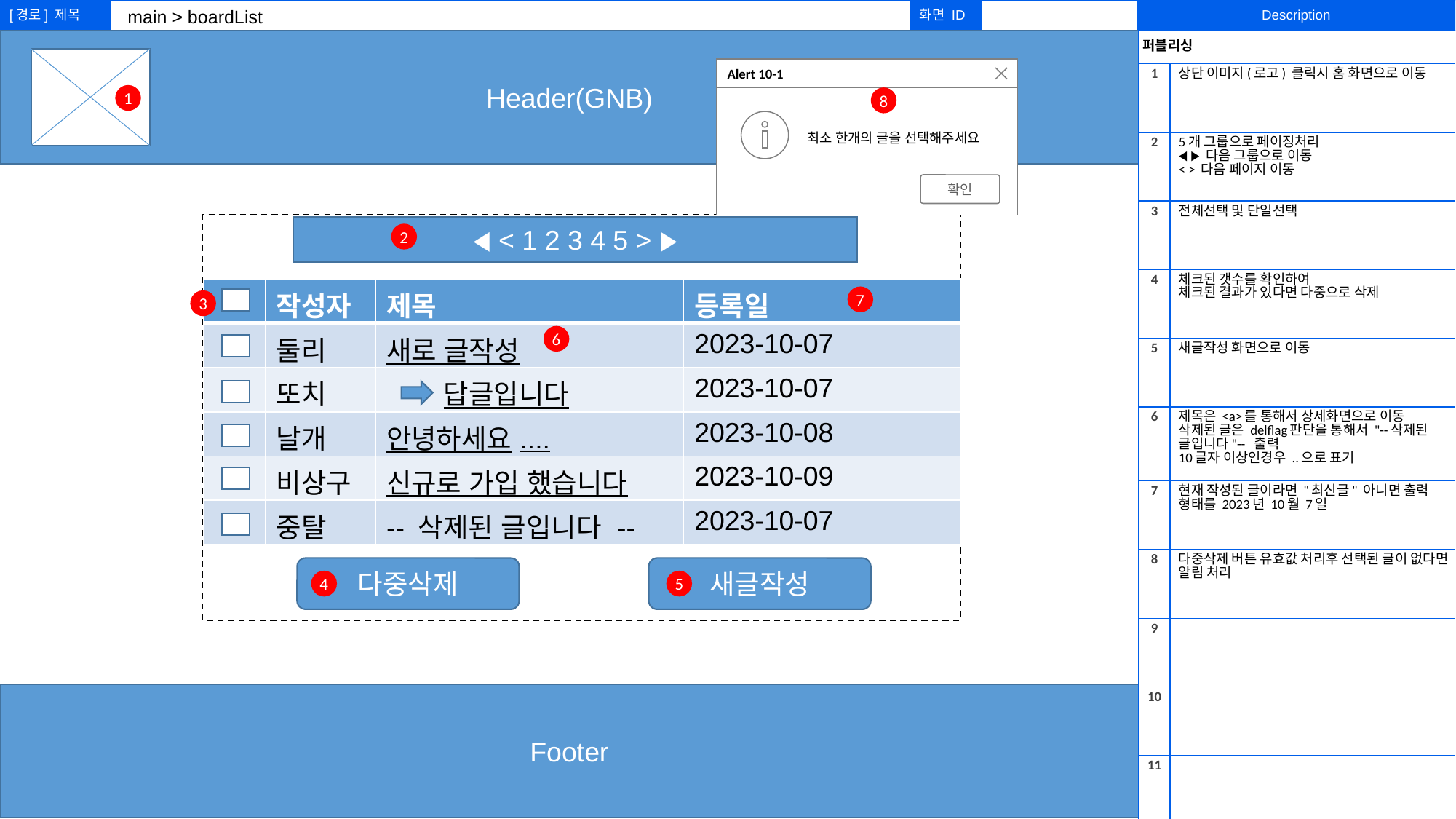

main > boardList
Header(GNB)
| 퍼블리싱 |  |
| --- | --- |
| 1 | 상단 이미지(로고) 클릭시 홈 화면으로 이동 |
| 2 | 5개 그룹으로 페이징처리 ◀ ▶ 다음 그룹으로 이동 < > 다음 페이지 이동 |
| 3 | 전체선택 및 단일선택 |
| 4 | 체크된 갯수를 확인하여 체크된 결과가 있다면 다중으로 삭제 |
| 5 | 새글작성 화면으로 이동 |
| 6 | 제목은 <a>를 통해서 상세화면으로 이동 삭제된 글은 delflag판단을 통해서 "--삭제된 글입니다"-- 출력 10글자 이상인경우 ..으로 표기 |
| 7 | 현재 작성된 글이라면 "최신글" 아니면 출력 형태를 2023년 10월 7일 |
| 8 | 다중삭제 버튼 유효값 처리후 선택된 글이 없다면 알림 처리 |
| 9 |  |
| 10 |  |
| 11 |  |

Alert 10-1

최소 한개의 글을 선택해주세요

확인
1
8
content
◀ < 1 2 3 4 5 > ▶
2
|  | 작성자 | 제목 | 등록일 |
| --- | --- | --- | --- |
|  | 둘리 | 새로 글작성 | 2023-10-07 |
|  | 또치 | 답글입니다 | 2023-10-07 |
|  | 날개 | 안녕하세요.... | 2023-10-08 |
|  | 비상구 | 신규로 가입 했습니다 | 2023-10-09 |
|  | 중탈 | -- 삭제된 글입니다 -- | 2023-10-07 |
7

3
6

다중삭제
새글작성
4
5
Footer